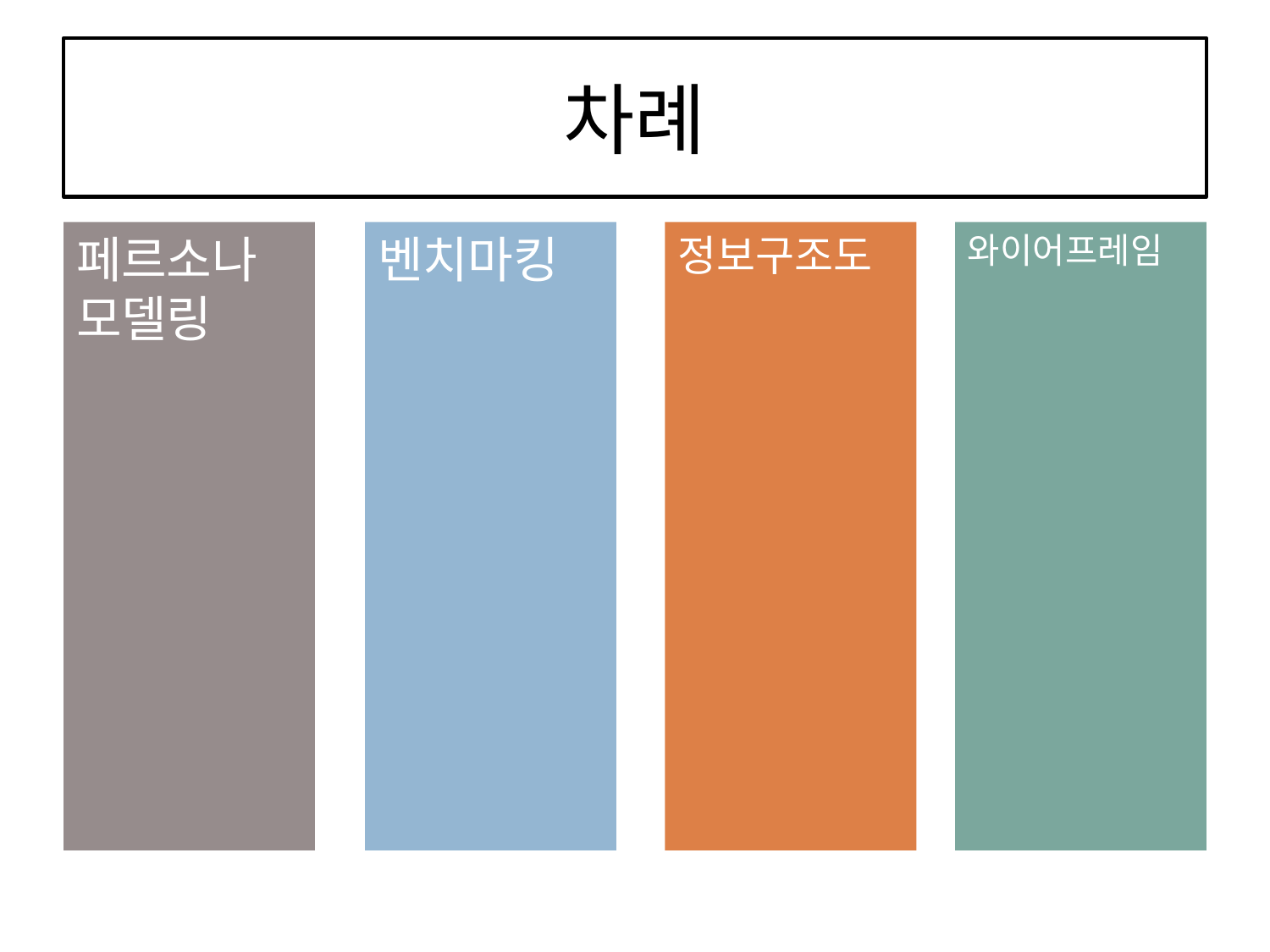

# 차례
페르소나 모델링
벤치마킹
정보구조도
와이어프레임